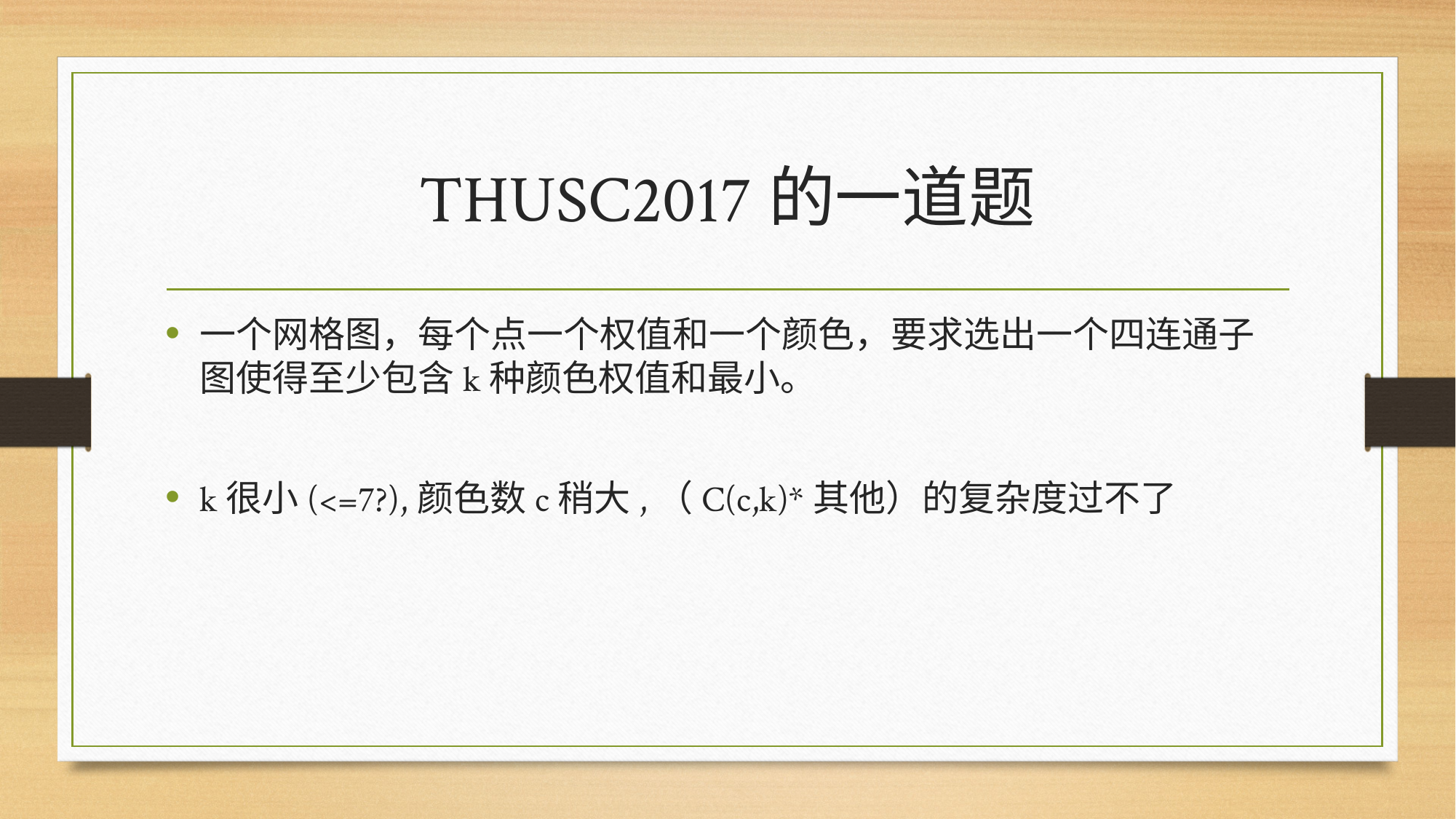

# THUSC2017的一道题
一个网格图，每个点一个权值和一个颜色，要求选出一个四连通子图使得至少包含k种颜色权值和最小。

k很小(<=7?),颜色数c稍大,（C(c,k)*其他）的复杂度过不了